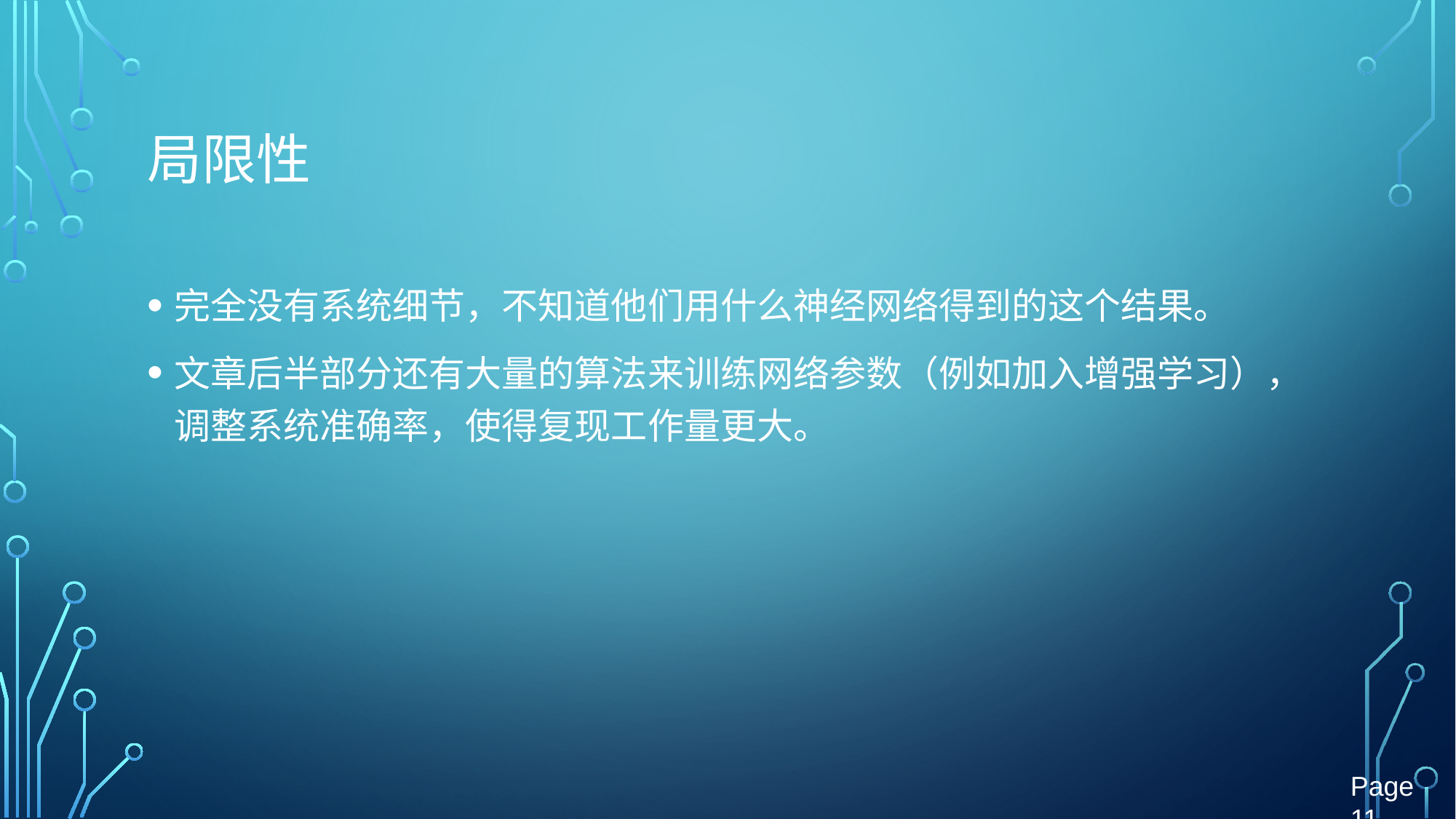

# 局限性
完全没有系统细节，不知道他们用什么神经网络得到的这个结果。
文章后半部分还有大量的算法来训练网络参数（例如加入增强学习），调整系统准确率，使得复现工作量更大。
Page 11